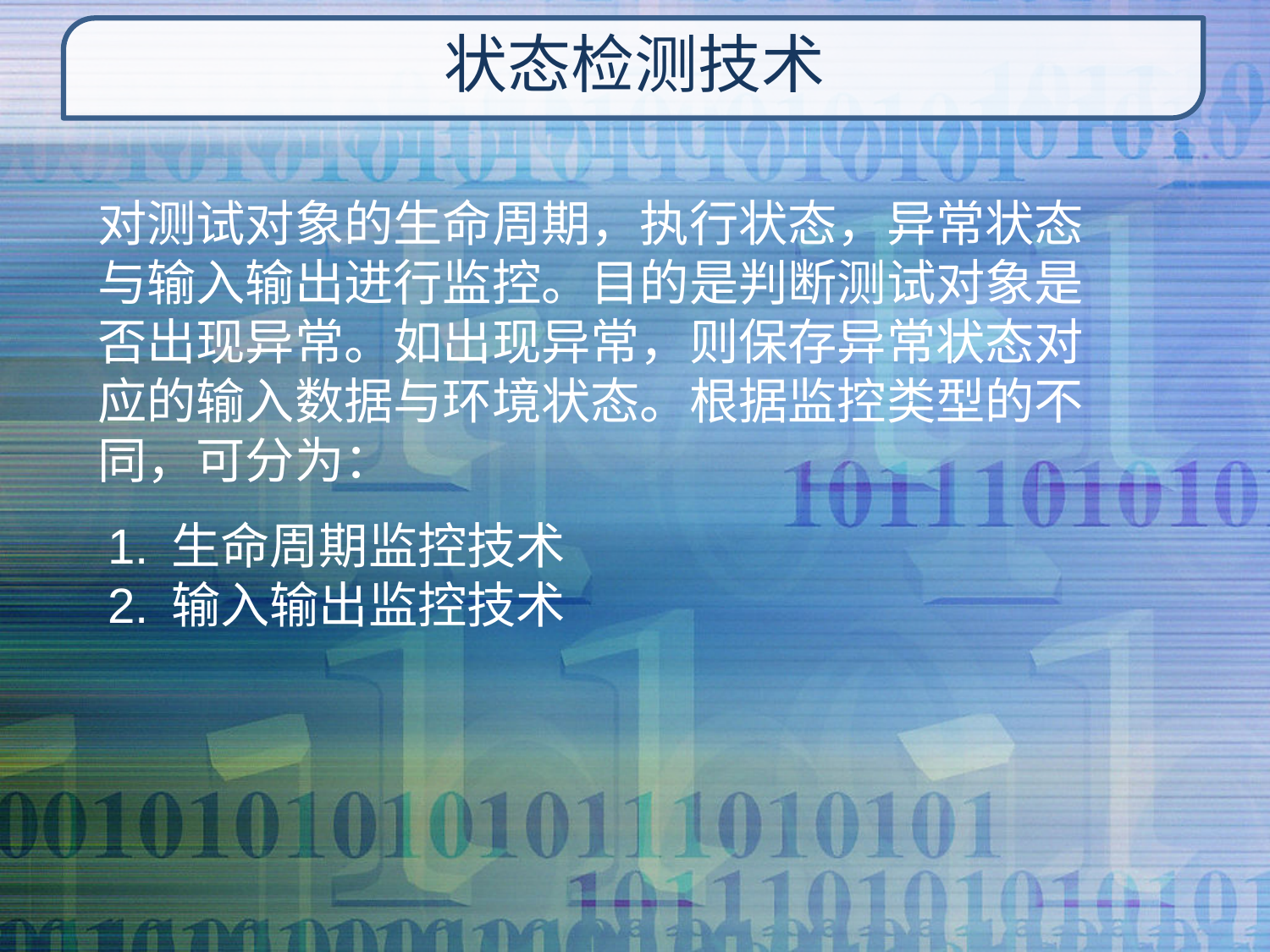

# 状态检测技术

对测试对象的生命周期，执行状态，异常状态
与输入输出进行监控。目的是判断测试对象是
否出现异常。如出现异常，则保存异常状态对
应的输入数据与环境状态。根据监控类型的不
同，可分为：
生命周期监控技术
输入输出监控技术